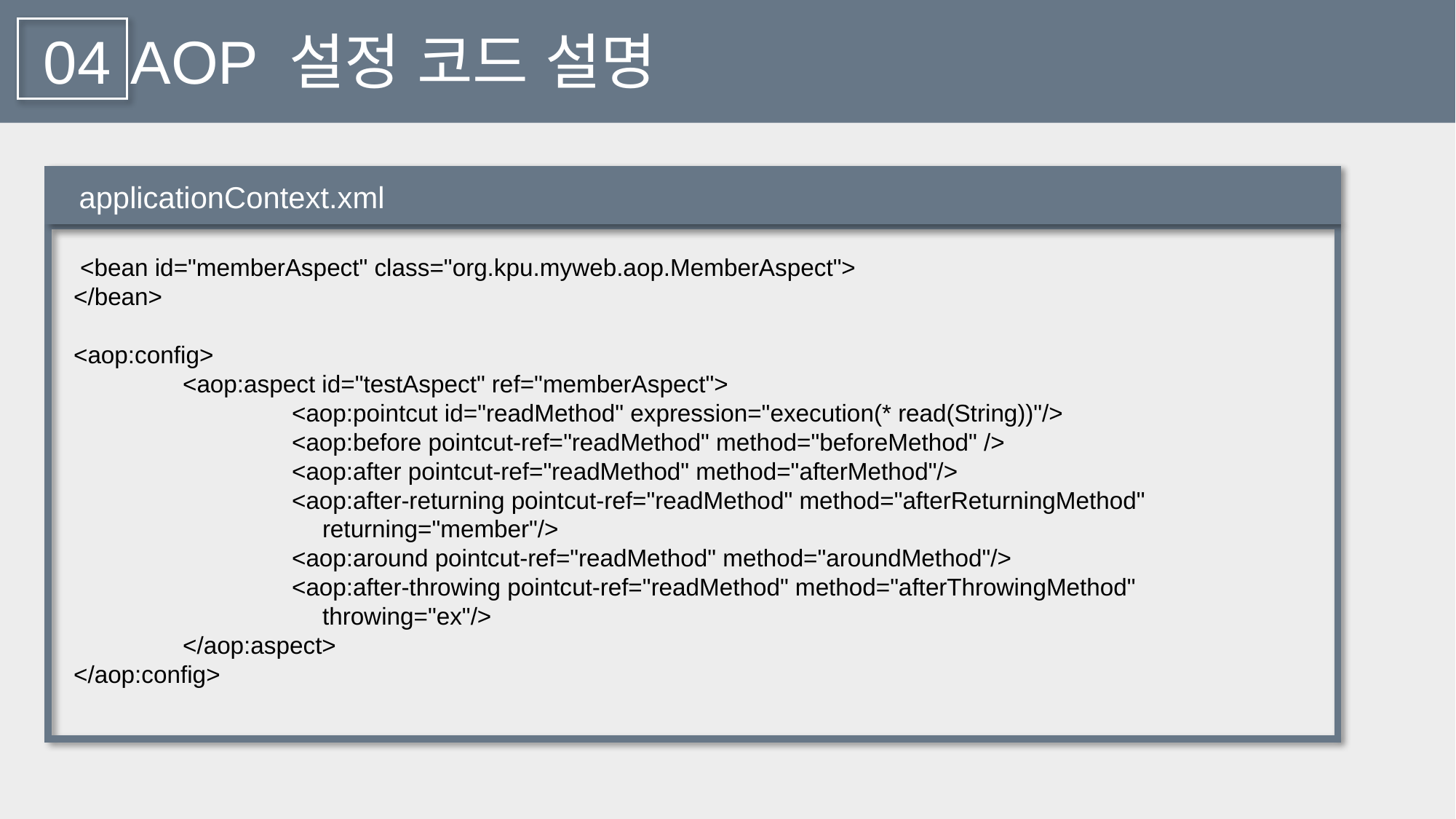

04
AOP 설정 코드 설명

 <bean id="memberAspect" class="org.kpu.myweb.aop.MemberAspect">
</bean>

<aop:config>
 	<aop:aspect id="testAspect" ref="memberAspect">
		<aop:pointcut id="readMethod" expression="execution(* read(String))"/>
		<aop:before pointcut-ref="readMethod" method="beforeMethod" />
		<aop:after pointcut-ref="readMethod" method="afterMethod"/>
		<aop:after-returning pointcut-ref="readMethod" method="afterReturningMethod"
                                     returning="member"/>
		<aop:around pointcut-ref="readMethod" method="aroundMethod"/>
		<aop:after-throwing pointcut-ref="readMethod" method="afterThrowingMethod"
                                     throwing="ex"/>
	</aop:aspect>
</aop:config>
applicationContext.xml